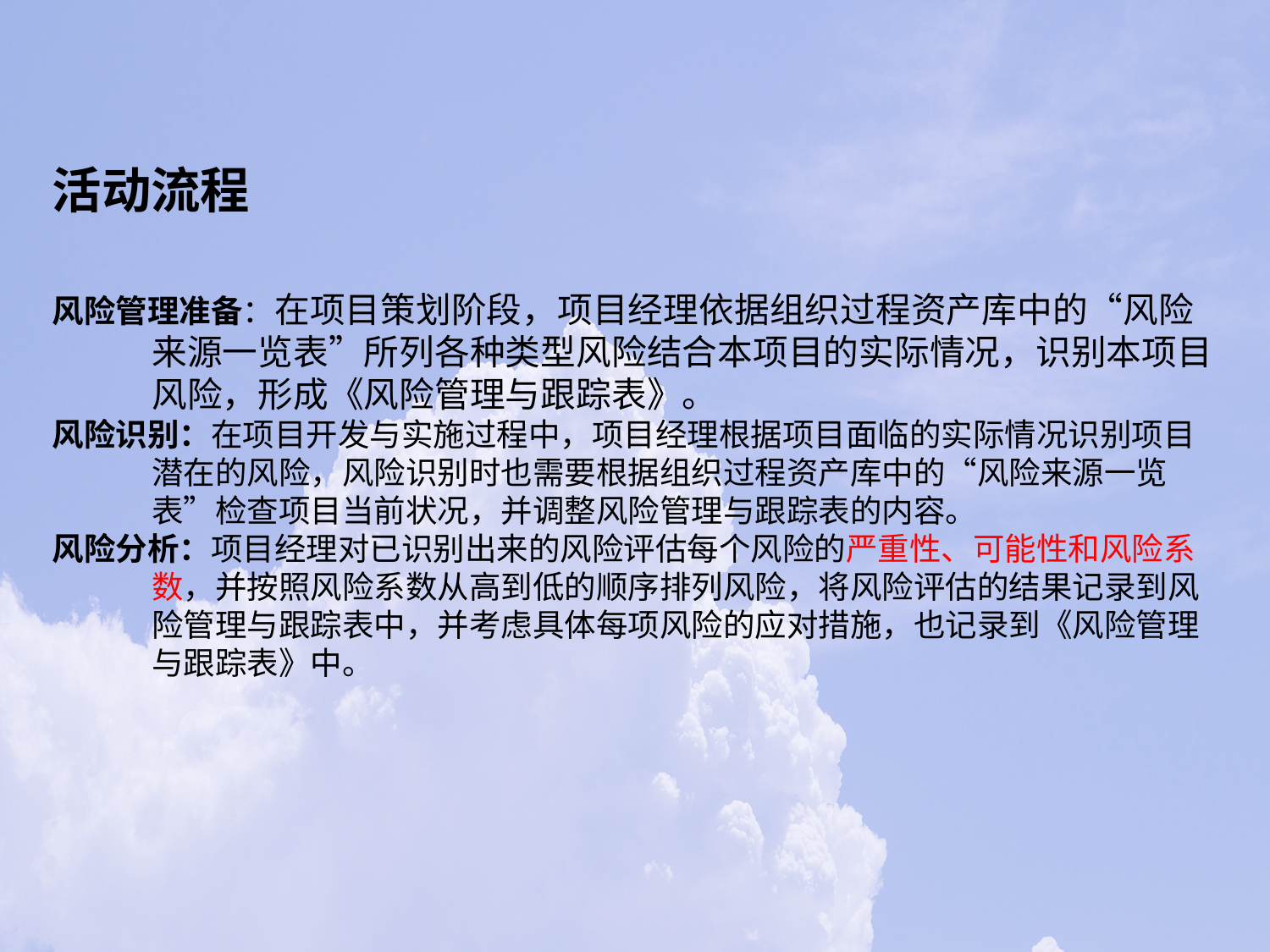

活动流程

风险管理准备：在项目策划阶段，项目经理依据组织过程资产库中的“风险来源一览表”所列各种类型风险结合本项目的实际情况，识别本项目风险，形成《风险管理与跟踪表》。
风险识别：在项目开发与实施过程中，项目经理根据项目面临的实际情况识别项目潜在的风险，风险识别时也需要根据组织过程资产库中的“风险来源一览表”检查项目当前状况，并调整风险管理与跟踪表的内容。
风险分析：项目经理对已识别出来的风险评估每个风险的严重性、可能性和风险系数，并按照风险系数从高到低的顺序排列风险，将风险评估的结果记录到风险管理与跟踪表中，并考虑具体每项风险的应对措施，也记录到《风险管理与跟踪表》中。